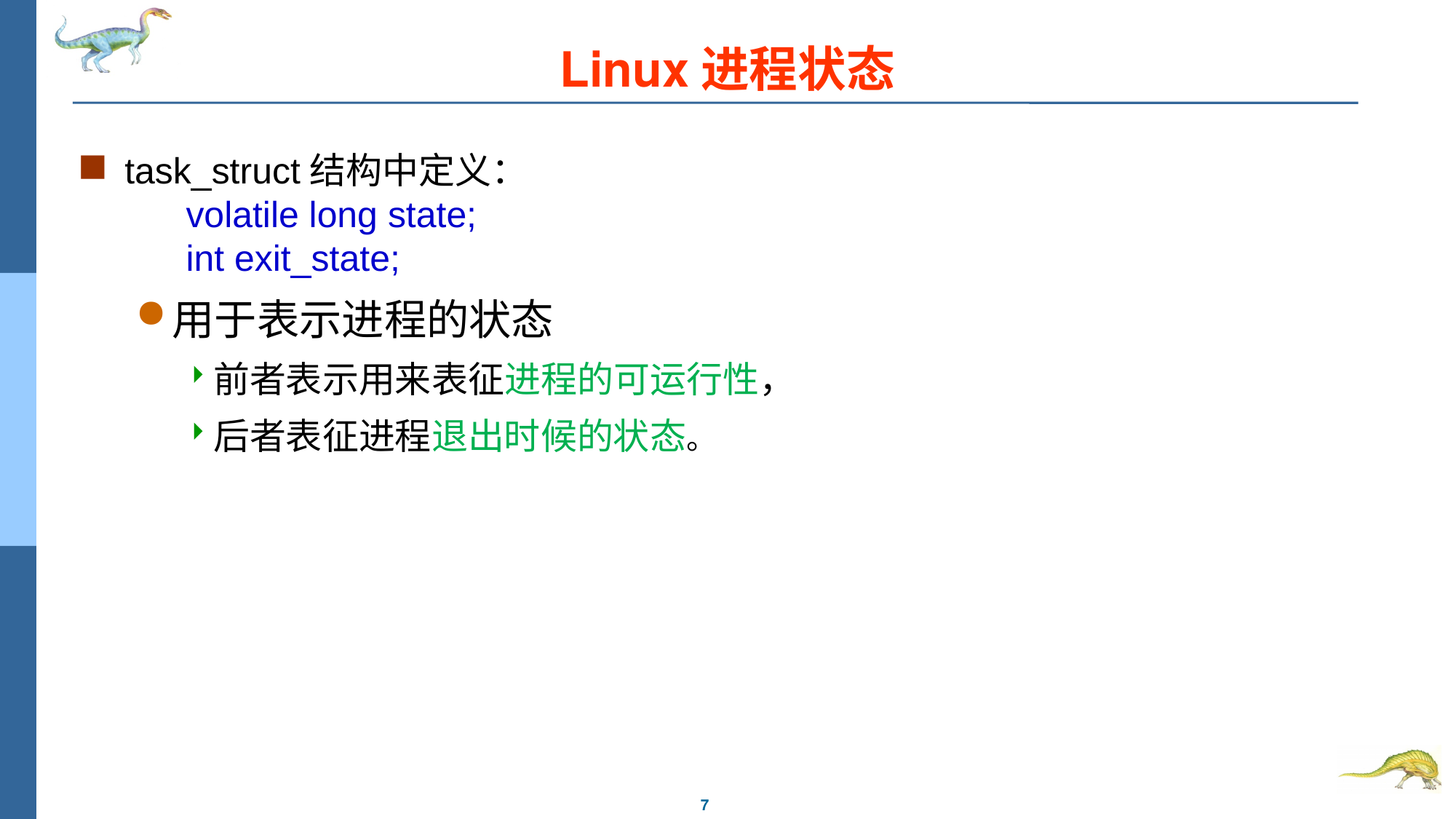

# Linux进程状态
task_struct结构中定义：
volatile long state;
int exit_state;
用于表示进程的状态
前者表示用来表征进程的可运行性，
后者表征进程退出时候的状态。